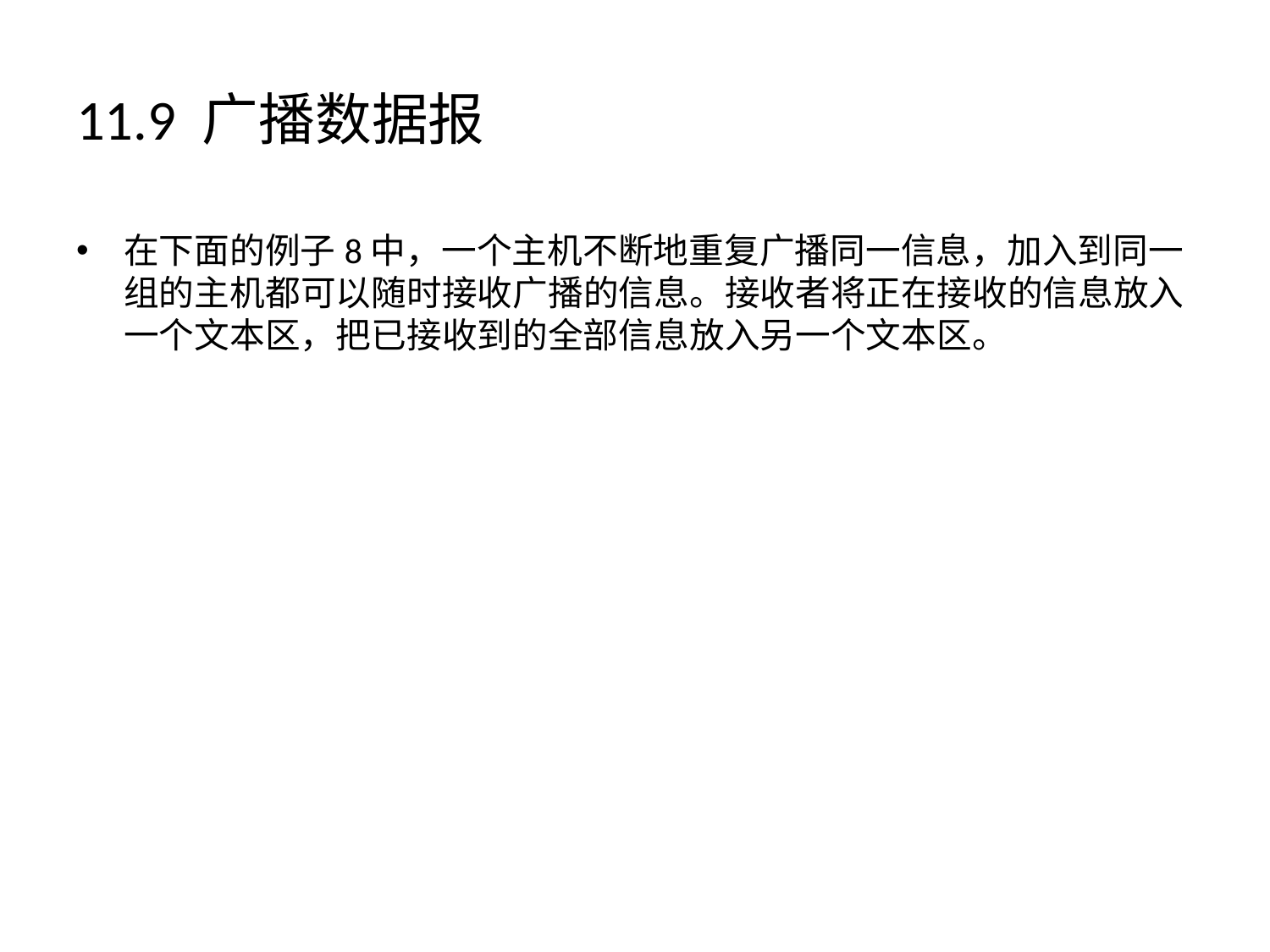

# 11.9 广播数据报
在下面的例子8中，一个主机不断地重复广播同一信息，加入到同一组的主机都可以随时接收广播的信息。接收者将正在接收的信息放入一个文本区，把已接收到的全部信息放入另一个文本区。